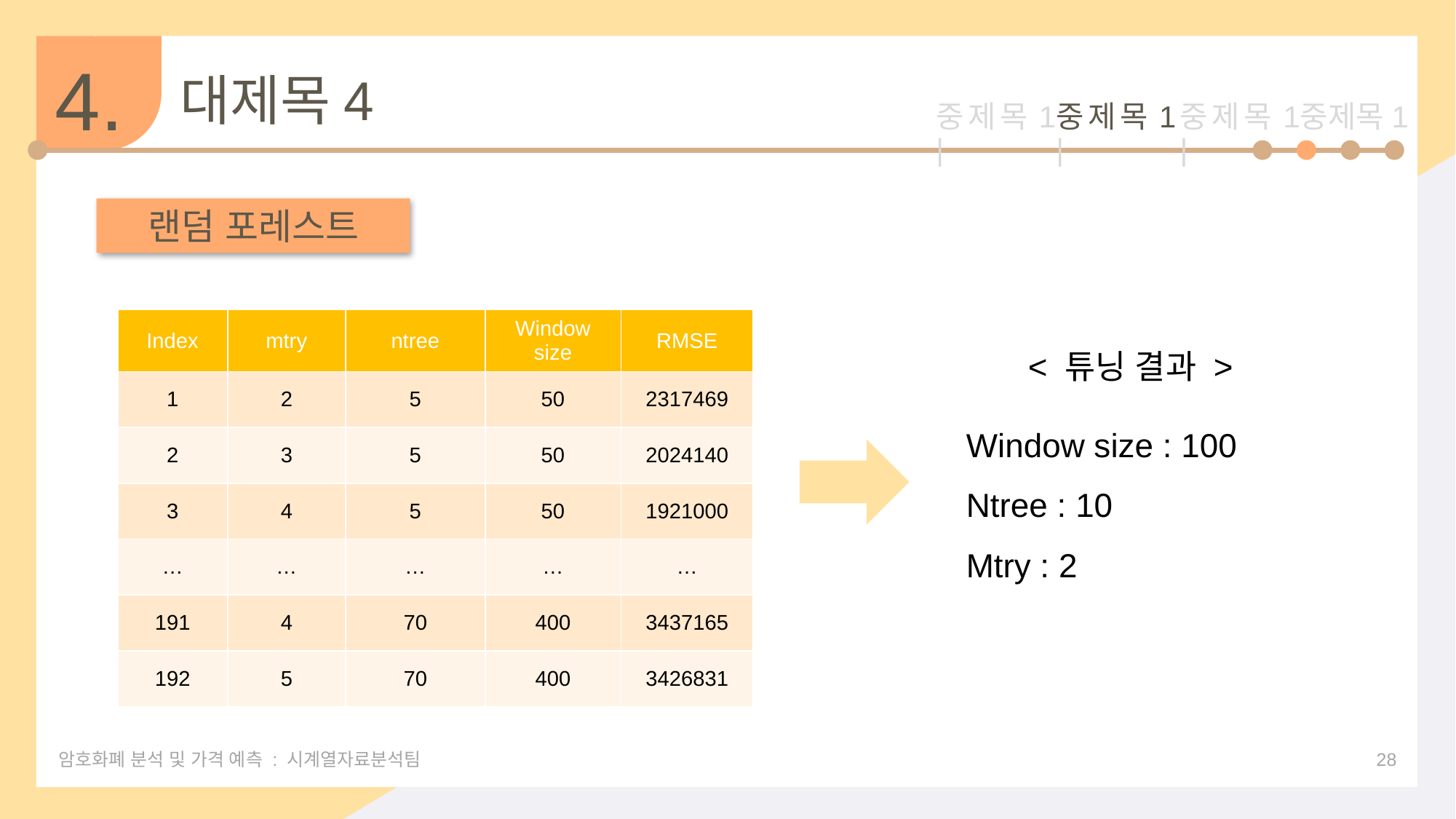

랜덤 포레스트
| Index | mtry | ntree | Window size | RMSE |
| --- | --- | --- | --- | --- |
| 1 | 2 | 5 | 50 | 2317469 |
| 2 | 3 | 5 | 50 | 2024140 |
| 3 | 4 | 5 | 50 | 1921000 |
| … | … | … | … | … |
| 191 | 4 | 70 | 400 | 3437165 |
| 192 | 5 | 70 | 400 | 3426831 |
< 튜닝 결과 >
Window size : 100
Ntree : 10
Mtry : 2

28
암호화폐 분석 및 가격 예측 : 시계열자료분석팀